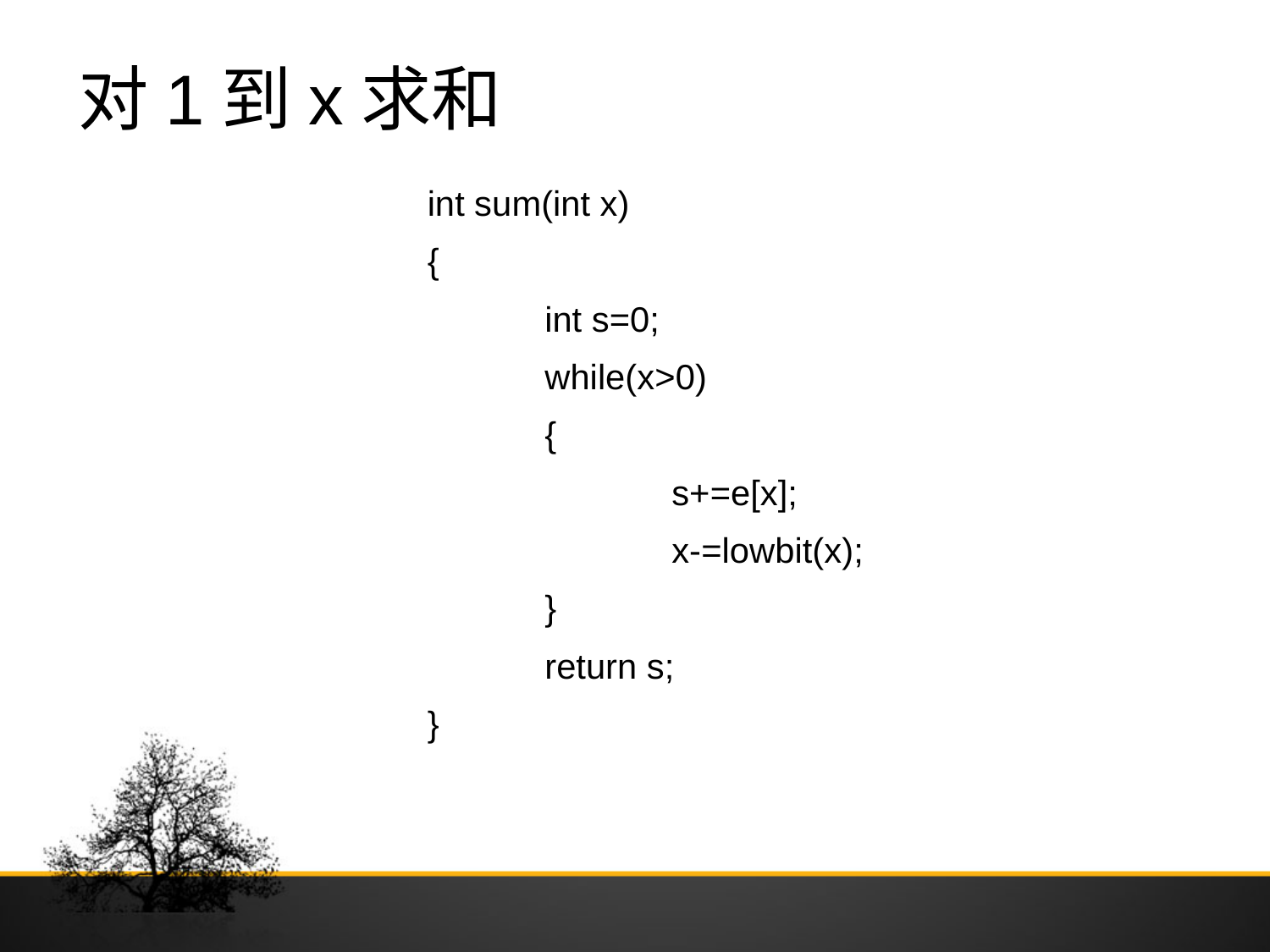

# 对1到x求和
 int sum(int x)
 {
 	int s=0;
 	while(x>0)
 	{
 		s+=e[x];
 		x-=lowbit(x);
 	}
 	return s;
 }